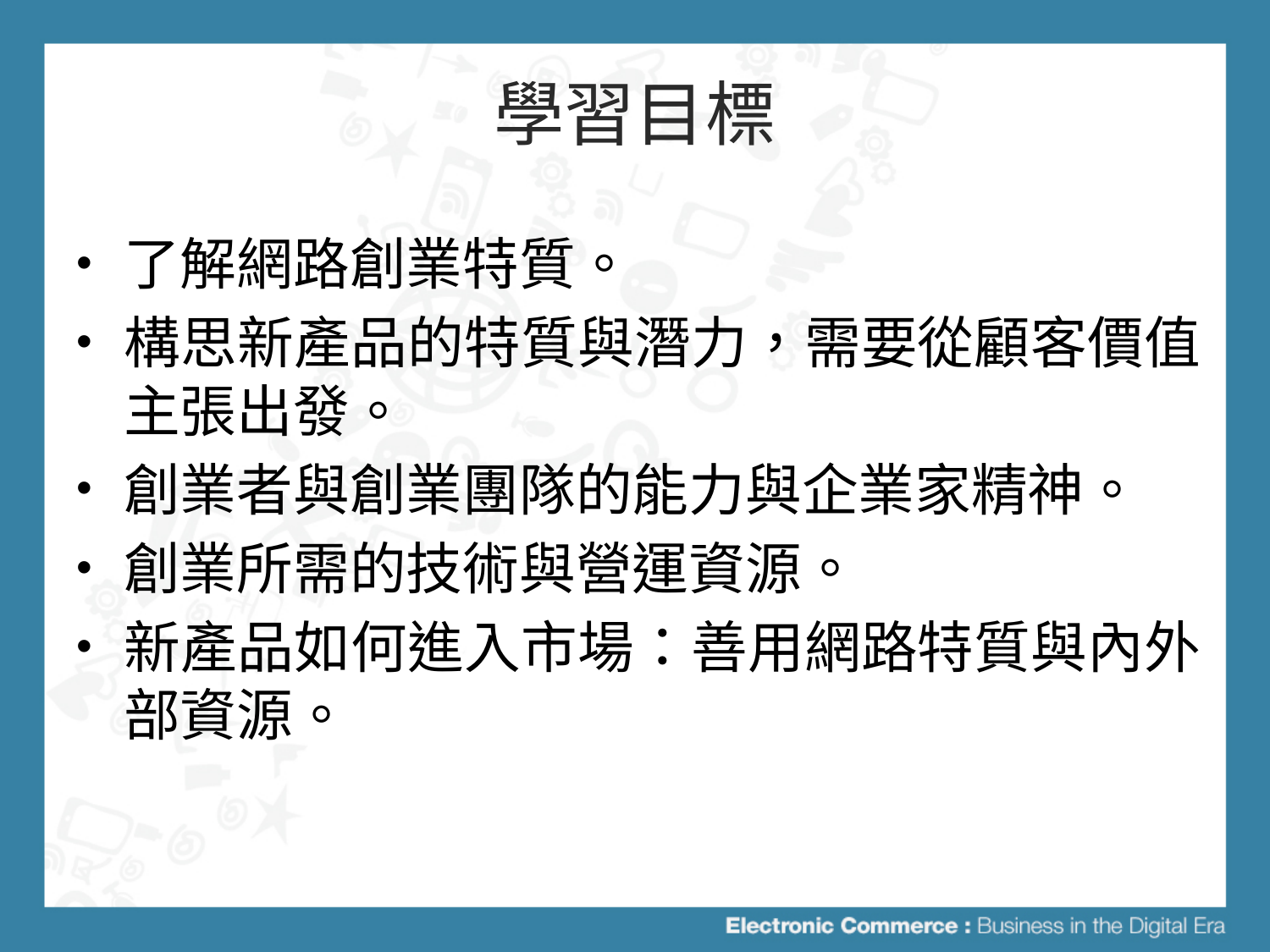

# 學習目標
了解網路創業特質。
構思新產品的特質與潛力，需要從顧客價值主張出發。
創業者與創業團隊的能力與企業家精神。
創業所需的技術與營運資源。
新產品如何進入市場：善用網路特質與內外部資源。